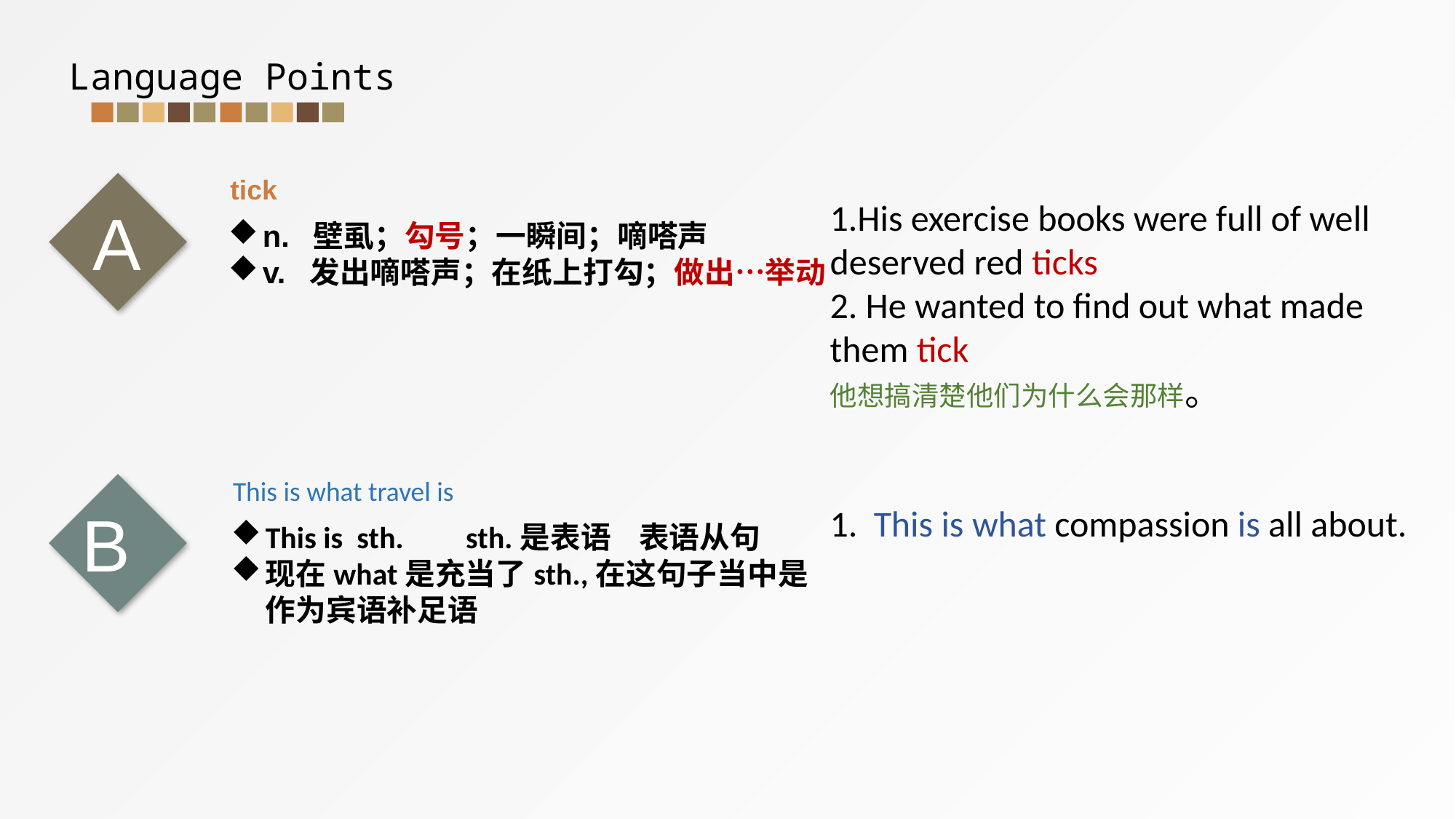

Language Points

tick

A
n.  壁虱；勾号；一瞬间；嘀嗒声
v.  发出嘀嗒声；在纸上打勾；做出…举动
1.His exercise books were full of well deserved red ticks
2. He wanted to find out what made them tick
他想搞清楚他们为什么会那样。

1.  This is what compassion is all about.
This is what travel is

B
This is  sth.         sth.是表语    表语从句
现在what是充当了sth.,在这句子当中是作为宾语补足语